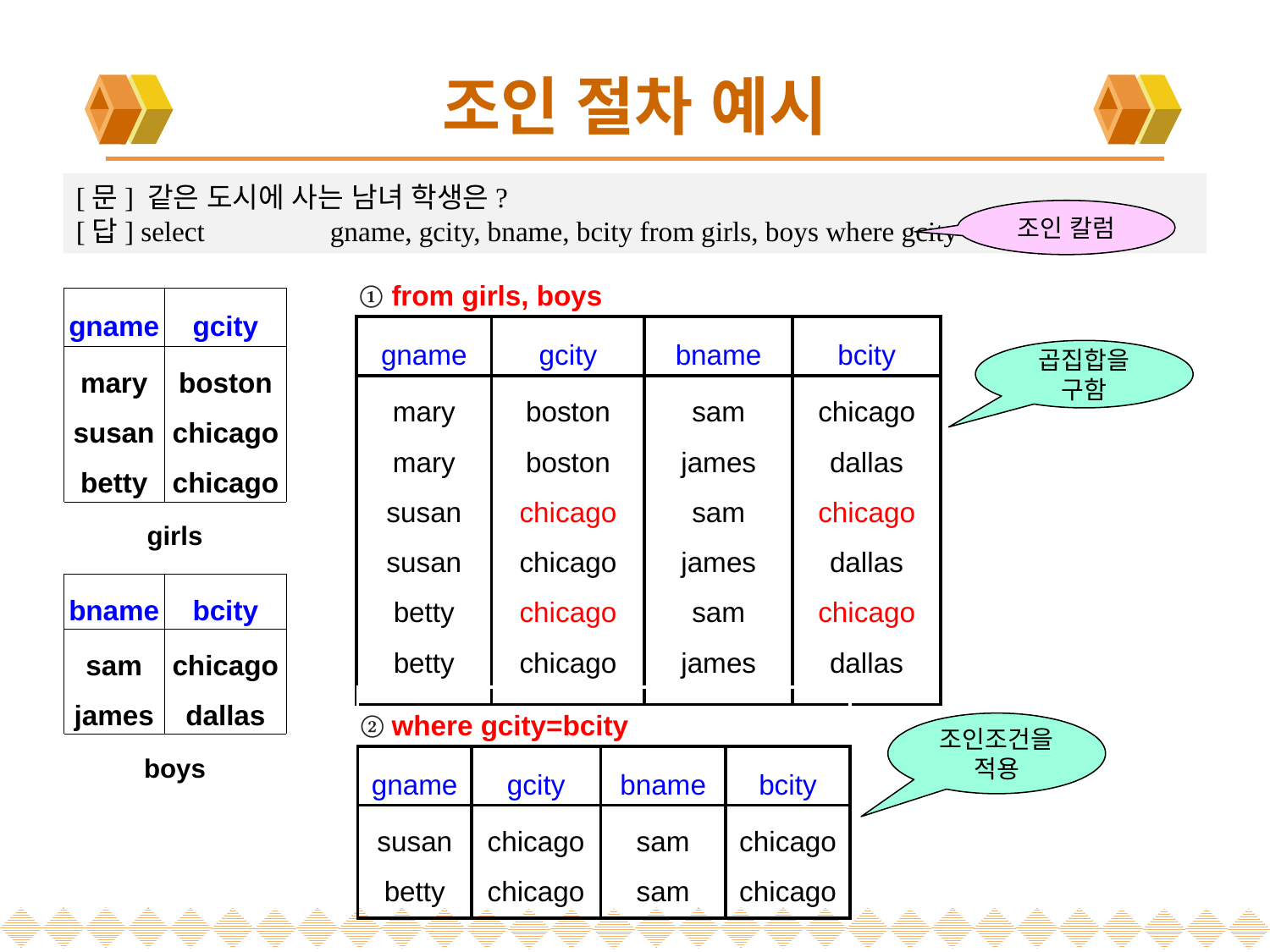

# 조인 절차 예시
[문] 같은 도시에 사는 남녀 학생은?
[답] select	gname, gcity, bname, bcity from girls, boys where gcity=bcity
조인 칼럼
| ① from girls, boys |  |  |  |
| --- | --- | --- | --- |
| gname | gcity | bname | bcity |
| mary mary susan susan betty betty | boston boston chicago chicago chicago chicago | sam james sam james sam james | chicago dallas chicago dallas chicago dallas |
| gname | gcity |
| --- | --- |
| mary susan betty | boston chicago chicago |
| girls |  |
곱집합을 구함
| bname | bcity |
| --- | --- |
| sam james | chicago dallas |
| boys |  |
| ② where gcity=bcity |  |  |  |
| --- | --- | --- | --- |
| gname | gcity | bname | bcity |
| susan betty | chicago chicago | sam sam | chicago chicago |
조인조건을
적용